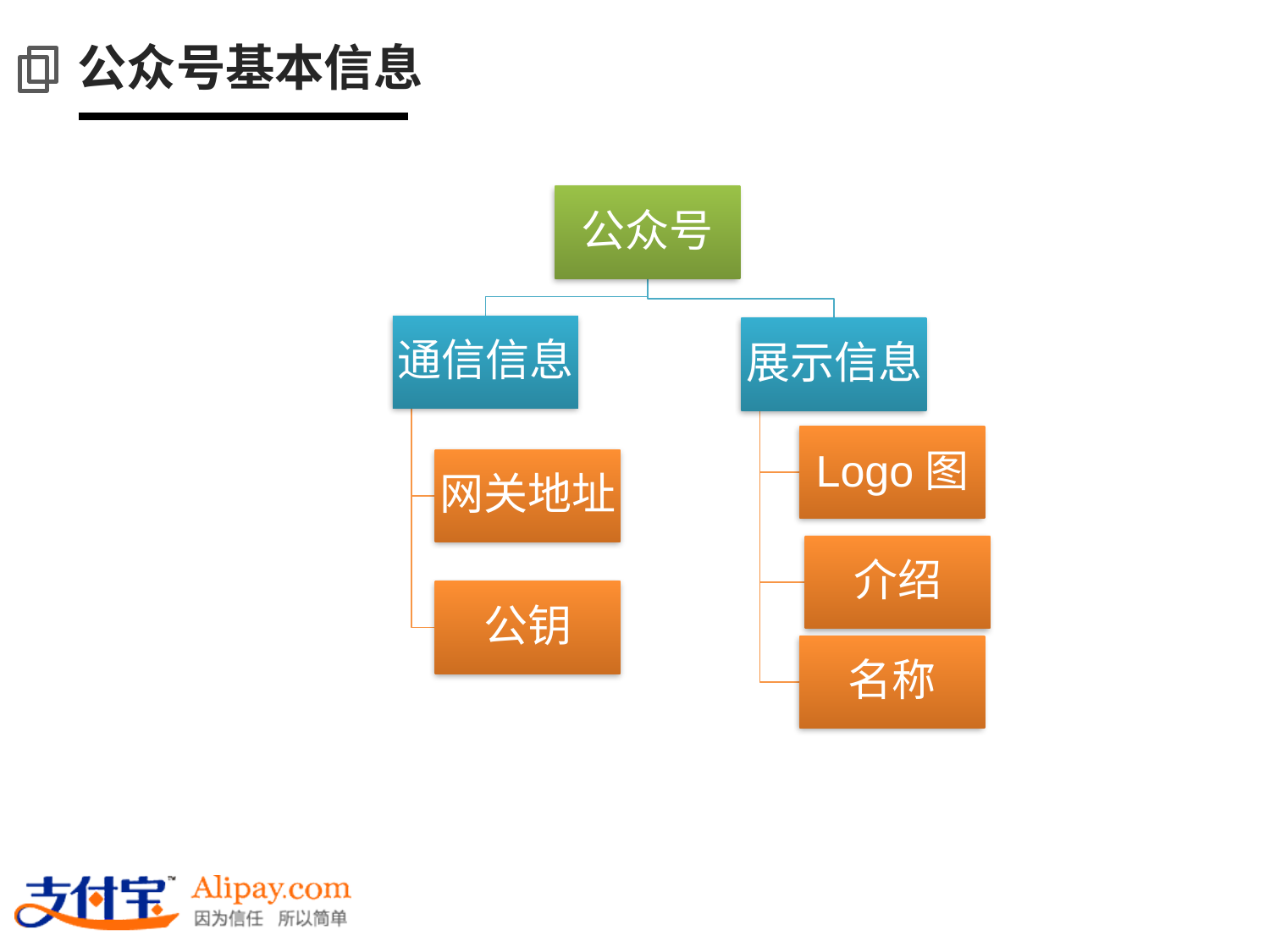

# 公众号基本信息
公众号
通信信息
网关地址
公钥
展示信息
Logo图
介绍
名称